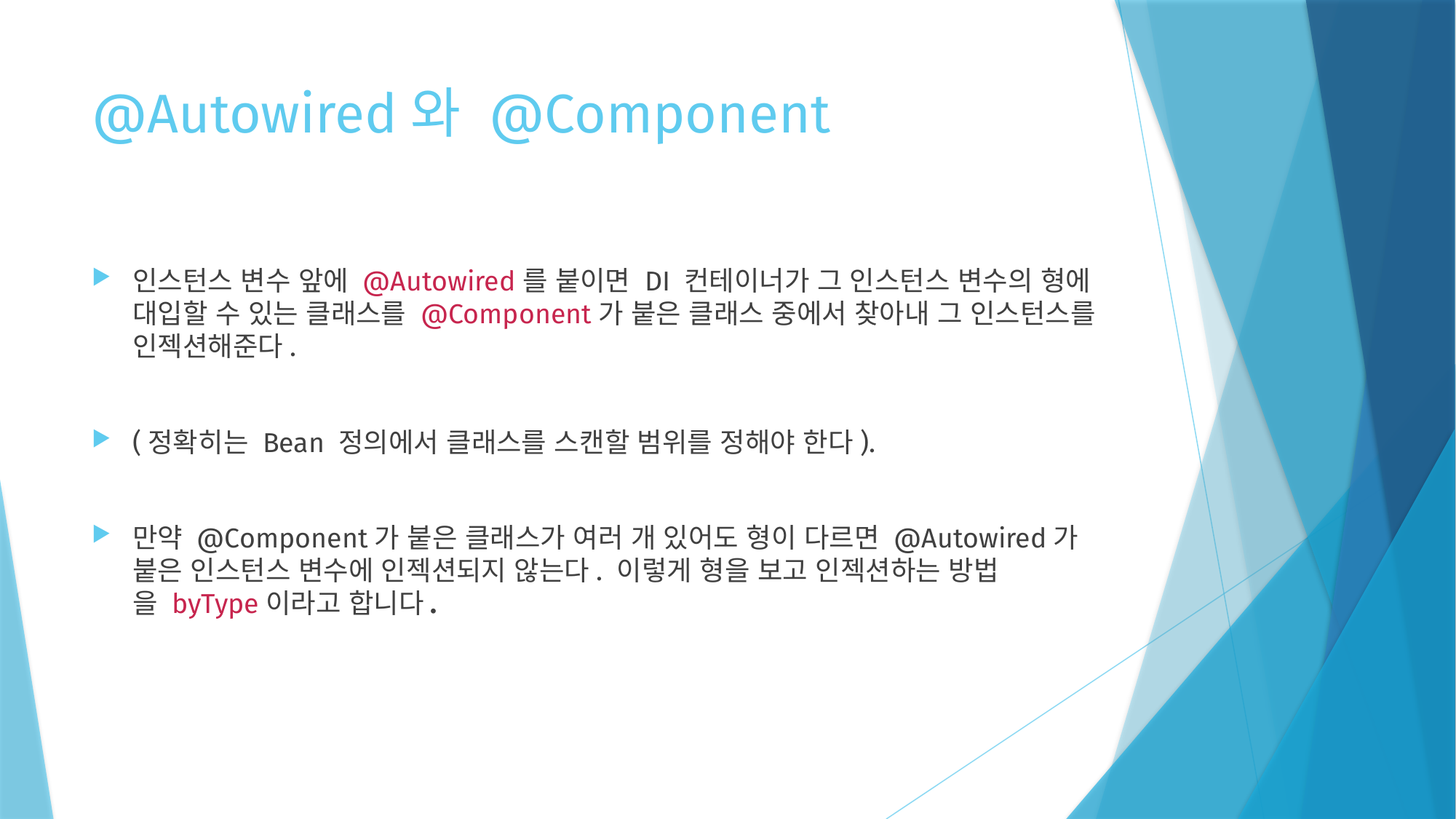

# @Autowired와 @Component
인스턴스 변수 앞에 @Autowired를 붙이면 DI 컨테이너가 그 인스턴스 변수의 형에 대입할 수 있는 클래스를 @Component가 붙은 클래스 중에서 찾아내 그 인스턴스를 인젝션해준다.

(정확히는 Bean 정의에서 클래스를 스캔할 범위를 정해야 한다).

만약 @Component가 붙은 클래스가 여러 개 있어도 형이 다르면 @Autowired가 붙은 인스턴스 변수에 인젝션되지 않는다. 이렇게 형을 보고 인젝션하는 방법을 byType이라고 합니다.